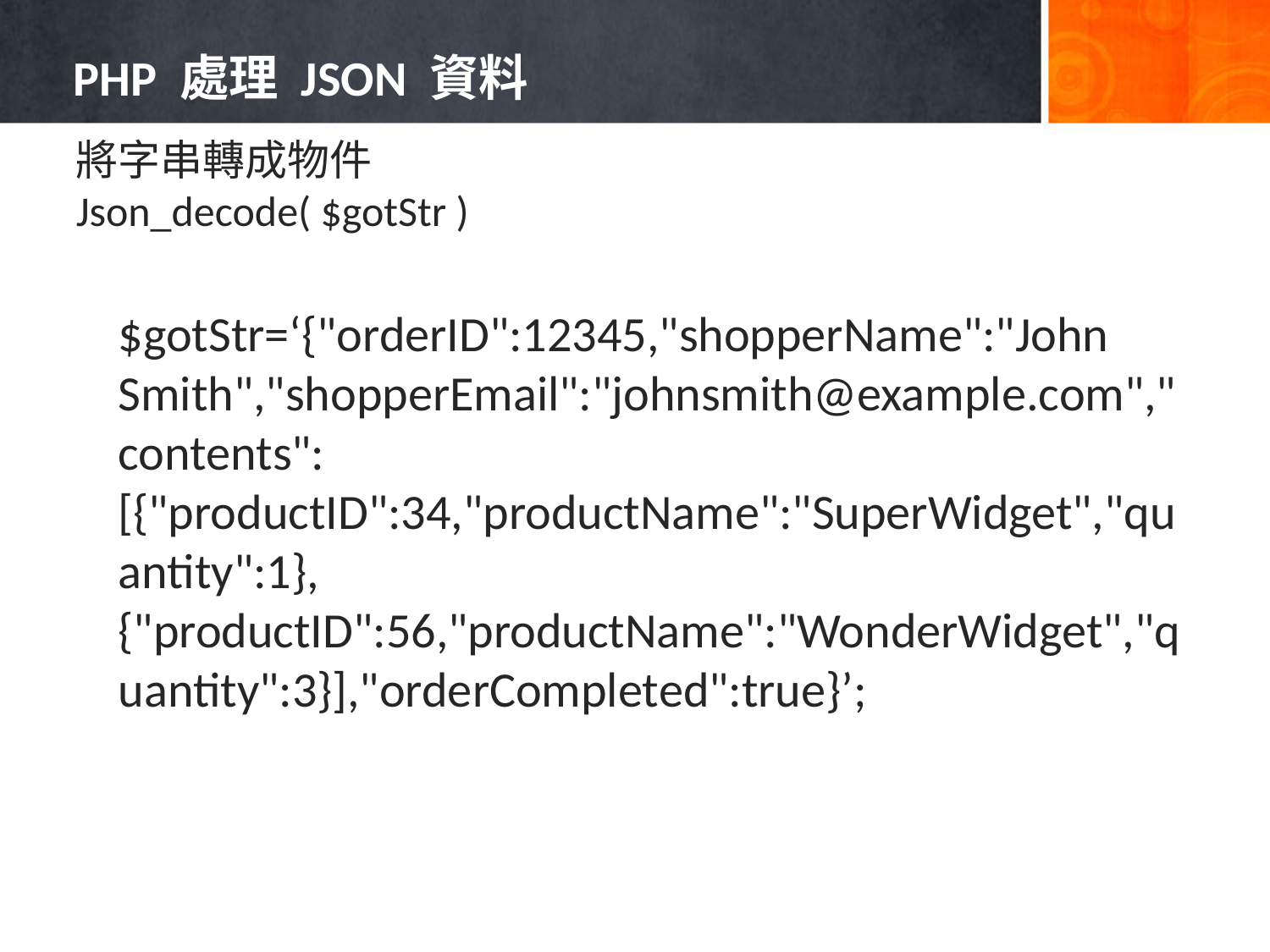

# PHP 處理 JSON 資料
將字串轉成物件
Json_decode( $gotStr )
$gotStr=‘{"orderID":12345,"shopperName":"John Smith","shopperEmail":"johnsmith@example.com","contents":[{"productID":34,"productName":"SuperWidget","quantity":1},{"productID":56,"productName":"WonderWidget","quantity":3}],"orderCompleted":true}’;